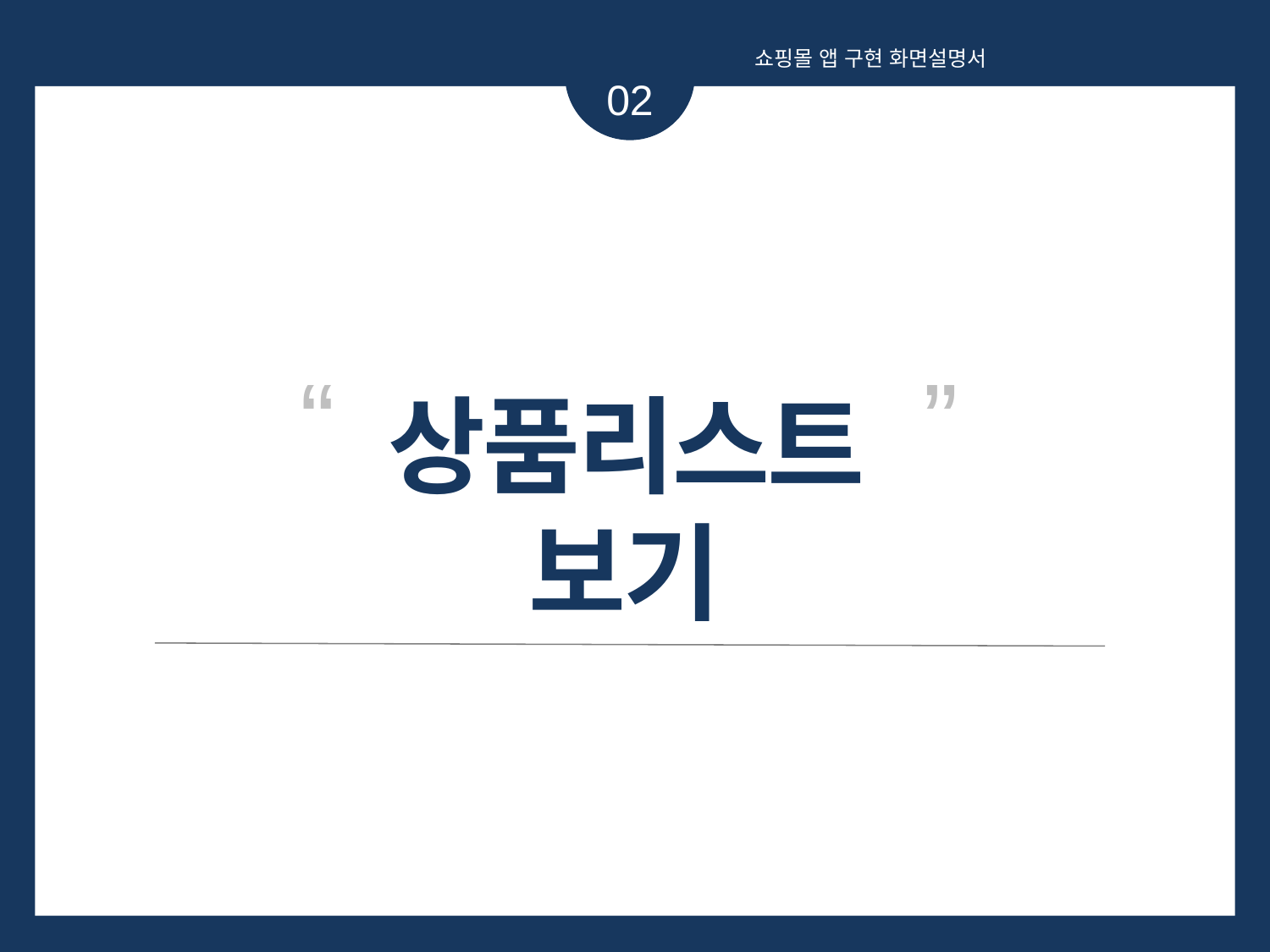

쇼핑몰 앱 구현 화면설명서
02

“                    ”
상품리스트 보기